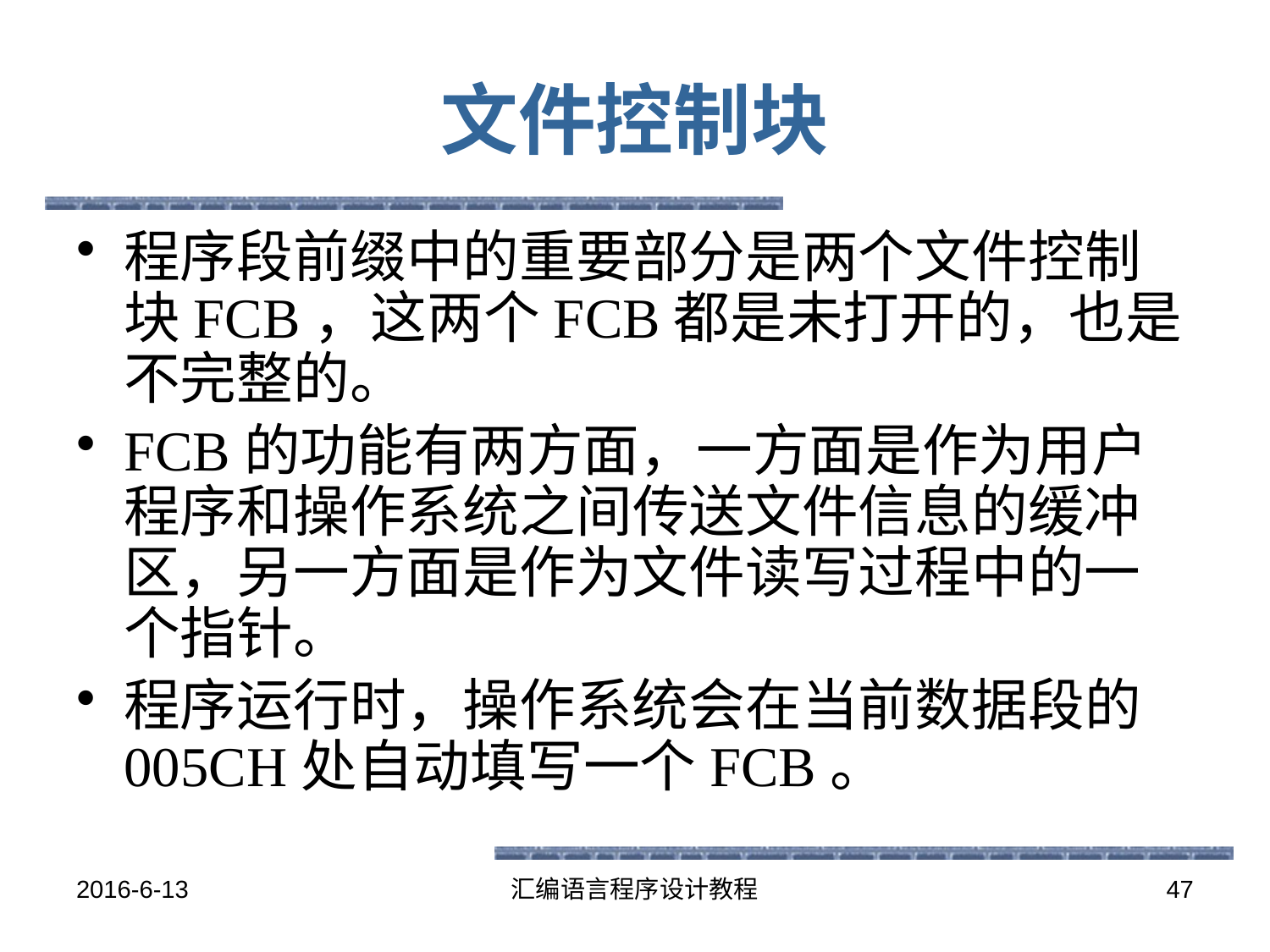

# 文件控制块
程序段前缀中的重要部分是两个文件控制块FCB，这两个FCB都是未打开的，也是不完整的。
FCB的功能有两方面，一方面是作为用户程序和操作系统之间传送文件信息的缓冲区，另一方面是作为文件读写过程中的一个指针。
程序运行时，操作系统会在当前数据段的005CH处自动填写一个FCB。
2016-6-13
汇编语言程序设计教程
47